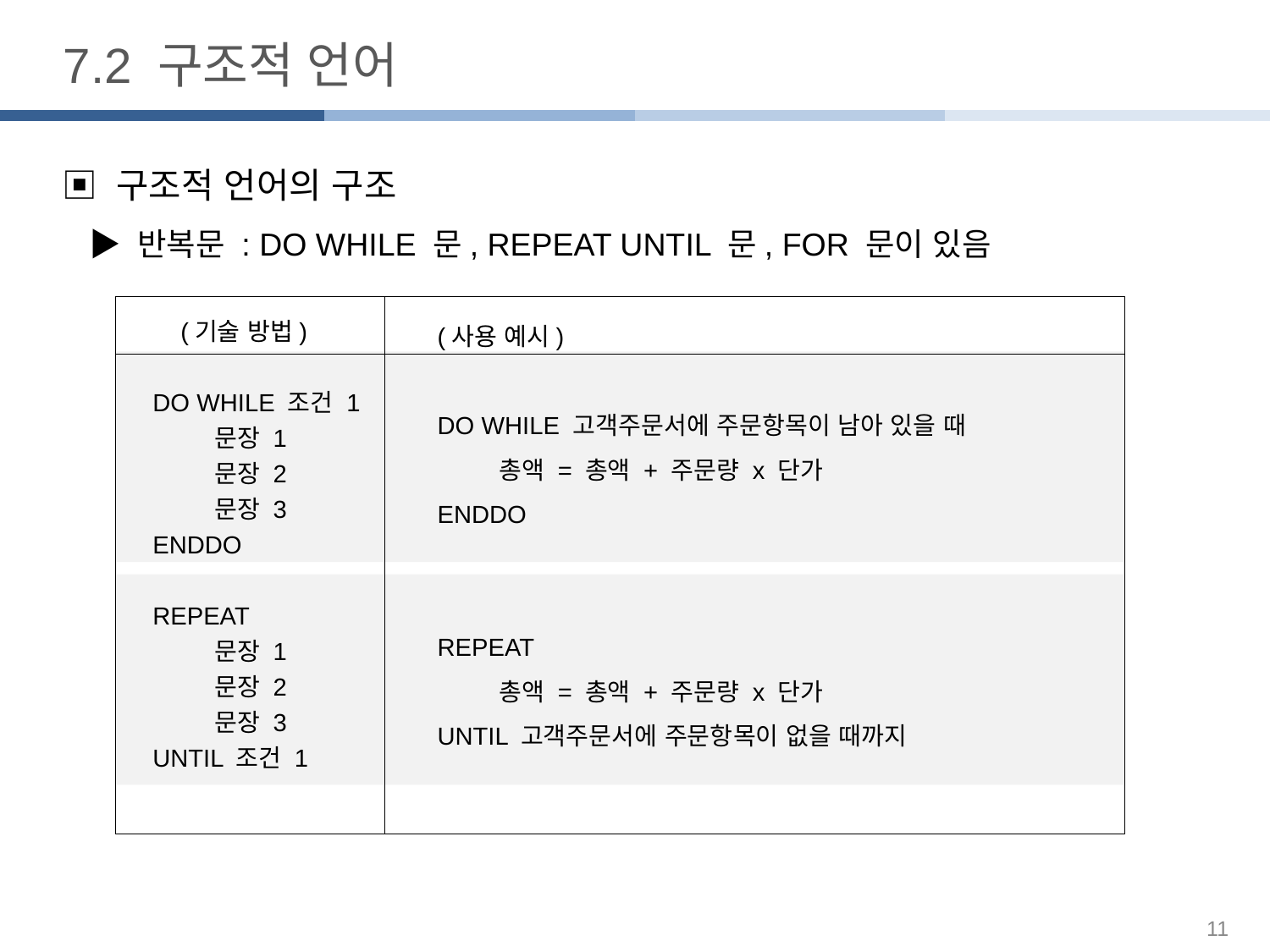

7.2 구조적 언어
▣ 구조적 언어의 구조
   ▶ 반복문 : DO WHILE 문, REPEAT UNTIL 문, FOR 문이 있음

(사용 예시)

DO WHILE 고객주문서에 주문항목이 남아 있을 때
        총액 = 총액 + 주문량 x 단가
ENDDO

REPEAT
        총액 = 총액 + 주문량 x 단가
UNTIL 고객주문서에 주문항목이 없을 때까지
    (기술 방법)

DO WHILE 조건 1
        문장 1
        문장 2
        문장 3
ENDDO

REPEAT
        문장 1
        문장 2
        문장 3
UNTIL 조건 1

11